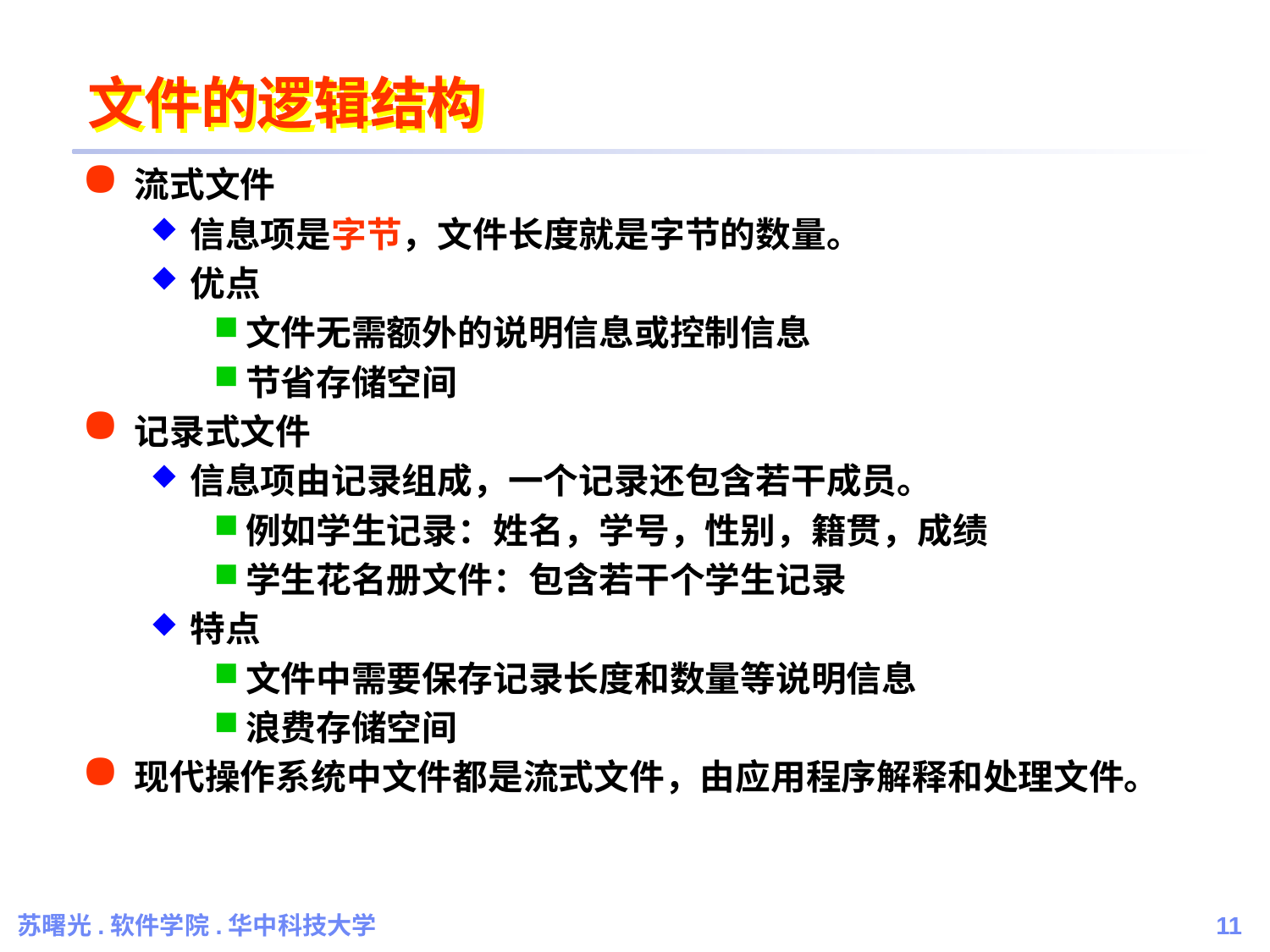

# 文件的逻辑结构
流式文件
信息项是字节，文件长度就是字节的数量。
优点
文件无需额外的说明信息或控制信息
节省存储空间
记录式文件
信息项由记录组成，一个记录还包含若干成员。
例如学生记录：姓名，学号，性别，籍贯，成绩
学生花名册文件：包含若干个学生记录
特点
文件中需要保存记录长度和数量等说明信息
浪费存储空间
现代操作系统中文件都是流式文件，由应用程序解释和处理文件。
苏曙光.软件学院.华中科技大学
11